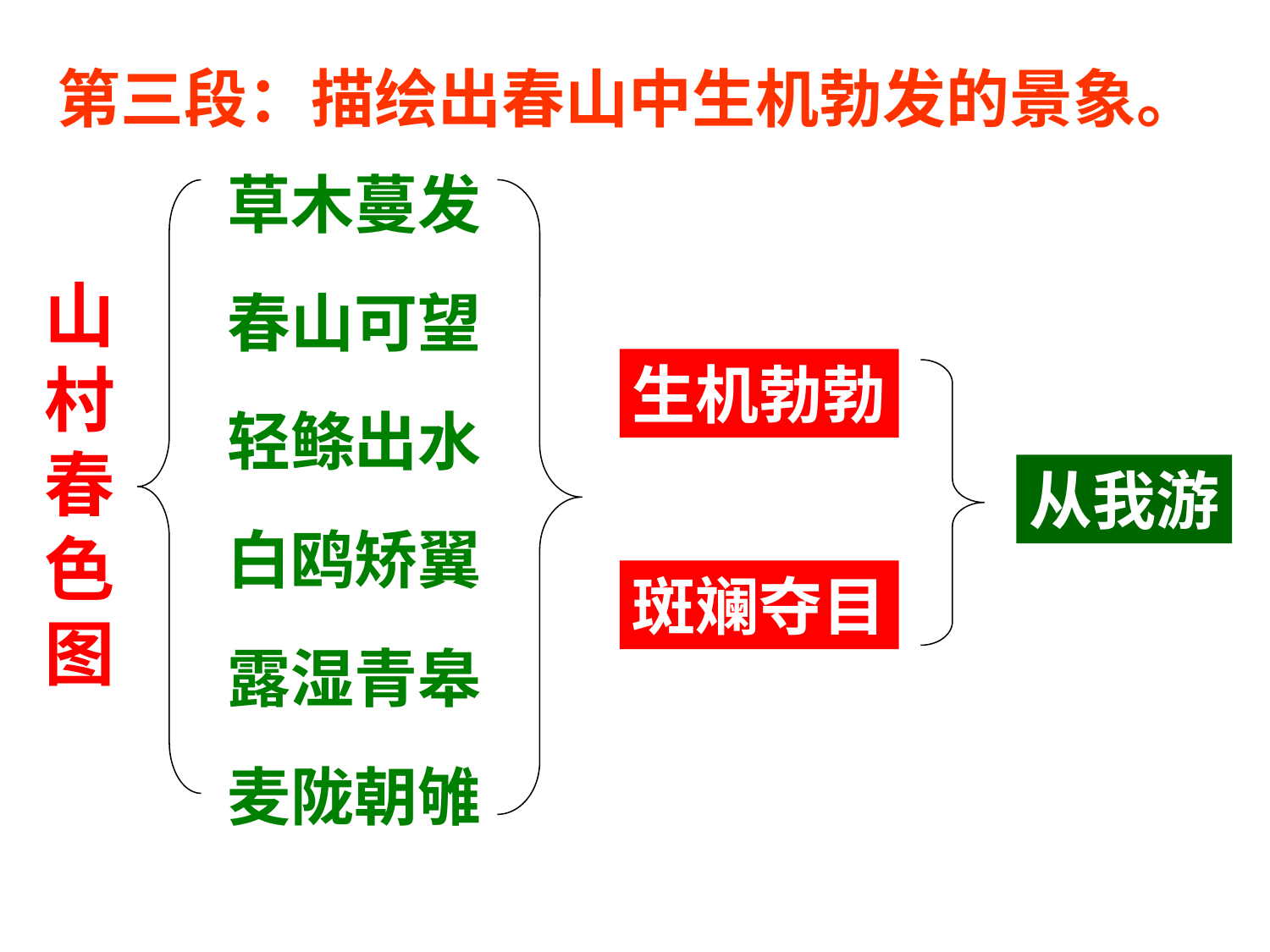

第三段：描绘出春山中生机勃发的景象。
草木蔓发

山
村
春
色
图
春山可望
生机勃勃

轻鲦出水
从我游
白鸥矫翼
斑斓夺目
露湿青皋
麦陇朝雊